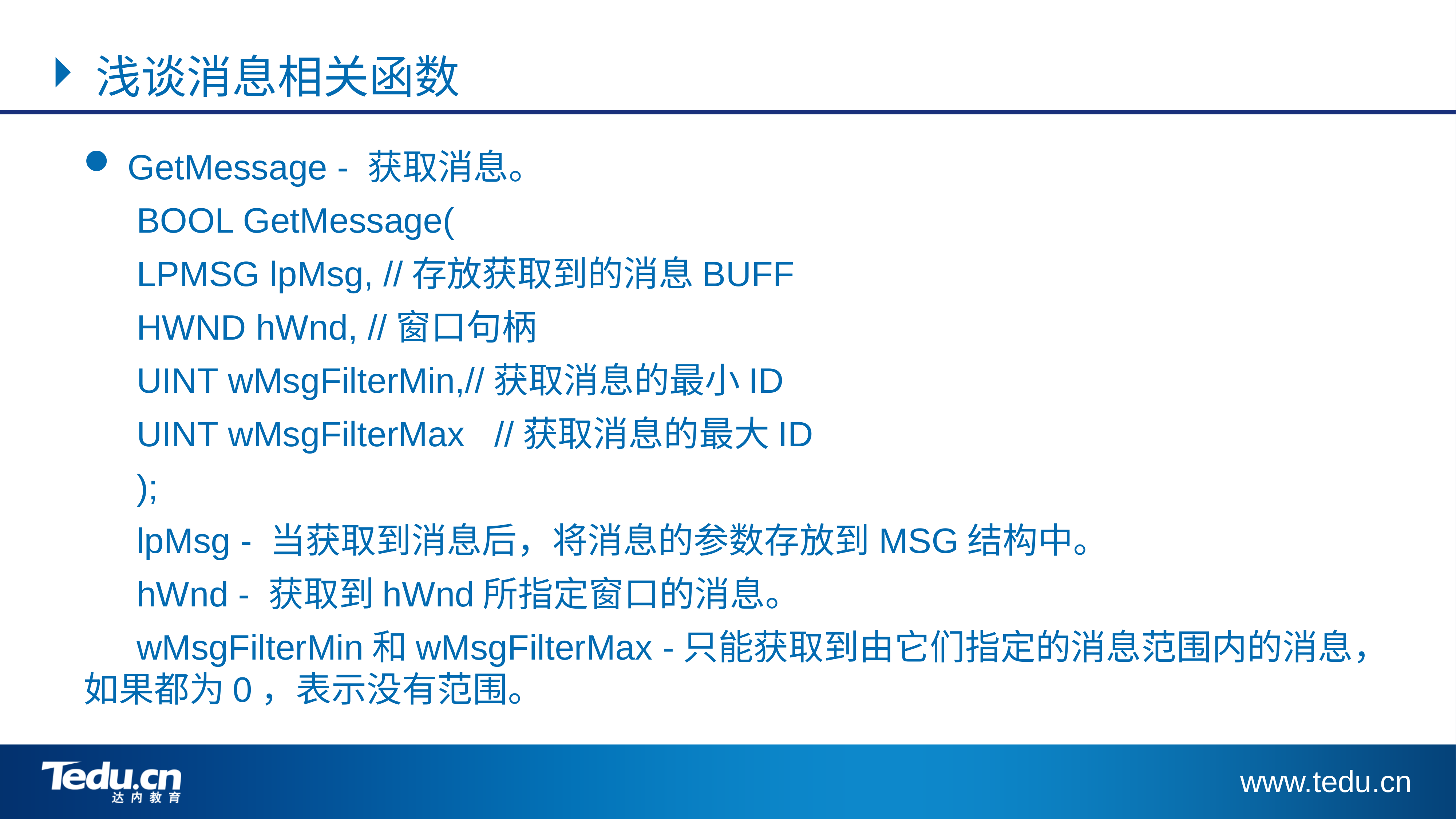

浅谈消息相关函数
 GetMessage - 获取消息。
	BOOL GetMessage(
		LPMSG lpMsg, //存放获取到的消息BUFF
		HWND hWnd, //窗口句柄
		UINT wMsgFilterMin,//获取消息的最小ID
		UINT wMsgFilterMax   //获取消息的最大ID
	);
	lpMsg - 当获取到消息后，将消息的参数存放到MSG结构中。
	hWnd - 获取到hWnd所指定窗口的消息。
	wMsgFilterMin和wMsgFilterMax -只能获取到由它们指定的消息范围内的消息，如果都为0，表示没有范围。